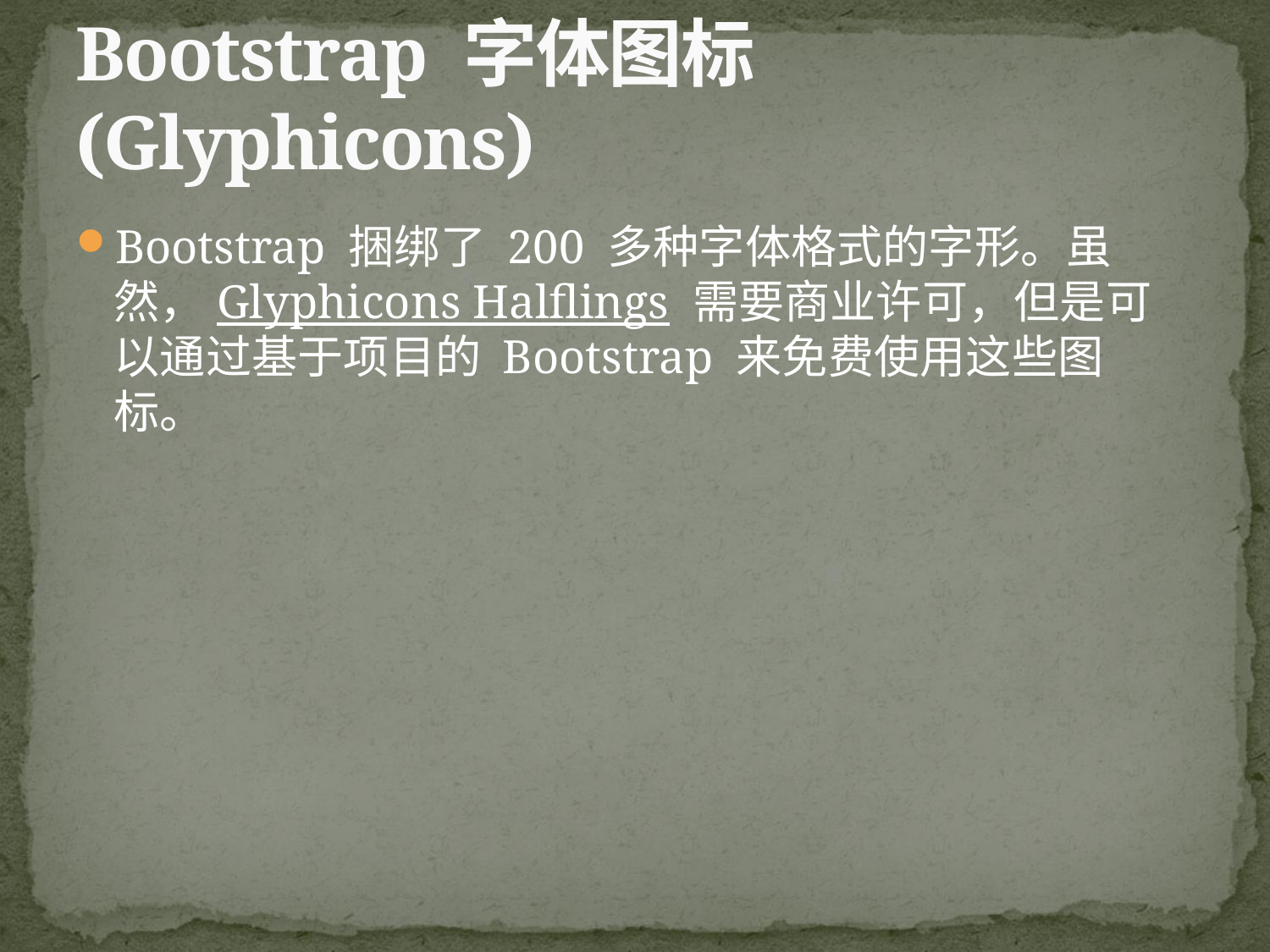

# Bootstrap 字体图标(Glyphicons)
Bootstrap 捆绑了 200 多种字体格式的字形。虽然，Glyphicons Halflings 需要商业许可，但是可以通过基于项目的 Bootstrap 来免费使用这些图标。